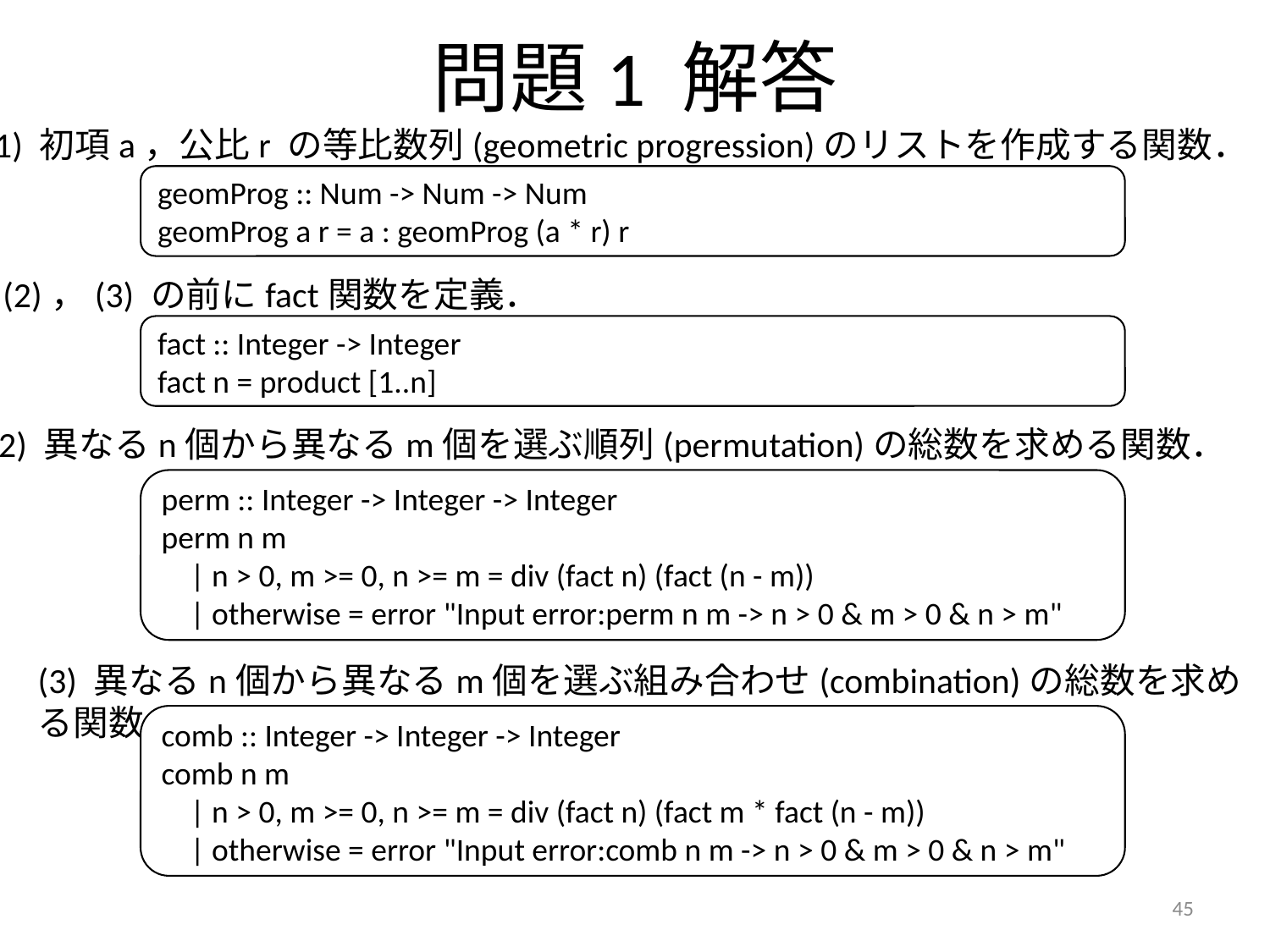

# 問題1 解答
(1) 初項a，公比r の等比数列(geometric progression)のリストを作成する関数．
geomProg :: Num -> Num -> Num
geomProg a r = a : geomProg (a * r) r
(2)，(3) の前にfact関数を定義．
fact :: Integer -> Integer
fact n = product [1..n]
(2) 異なるn個から異なるm個を選ぶ順列(permutation)の総数を求める関数．
perm :: Integer -> Integer -> Integer
perm n m
    | n > 0, m >= 0, n >= m = div (fact n) (fact (n - m))
    | otherwise = error "Input error:perm n m -> n > 0 & m > 0 & n > m"
(3) 異なるn個から異なるm個を選ぶ組み合わせ(combination)の総数を求める関数．
comb :: Integer -> Integer -> Integer
comb n m
    | n > 0, m >= 0, n >= m = div (fact n) (fact m * fact (n - m))
    | otherwise = error "Input error:comb n m -> n > 0 & m > 0 & n > m"
45